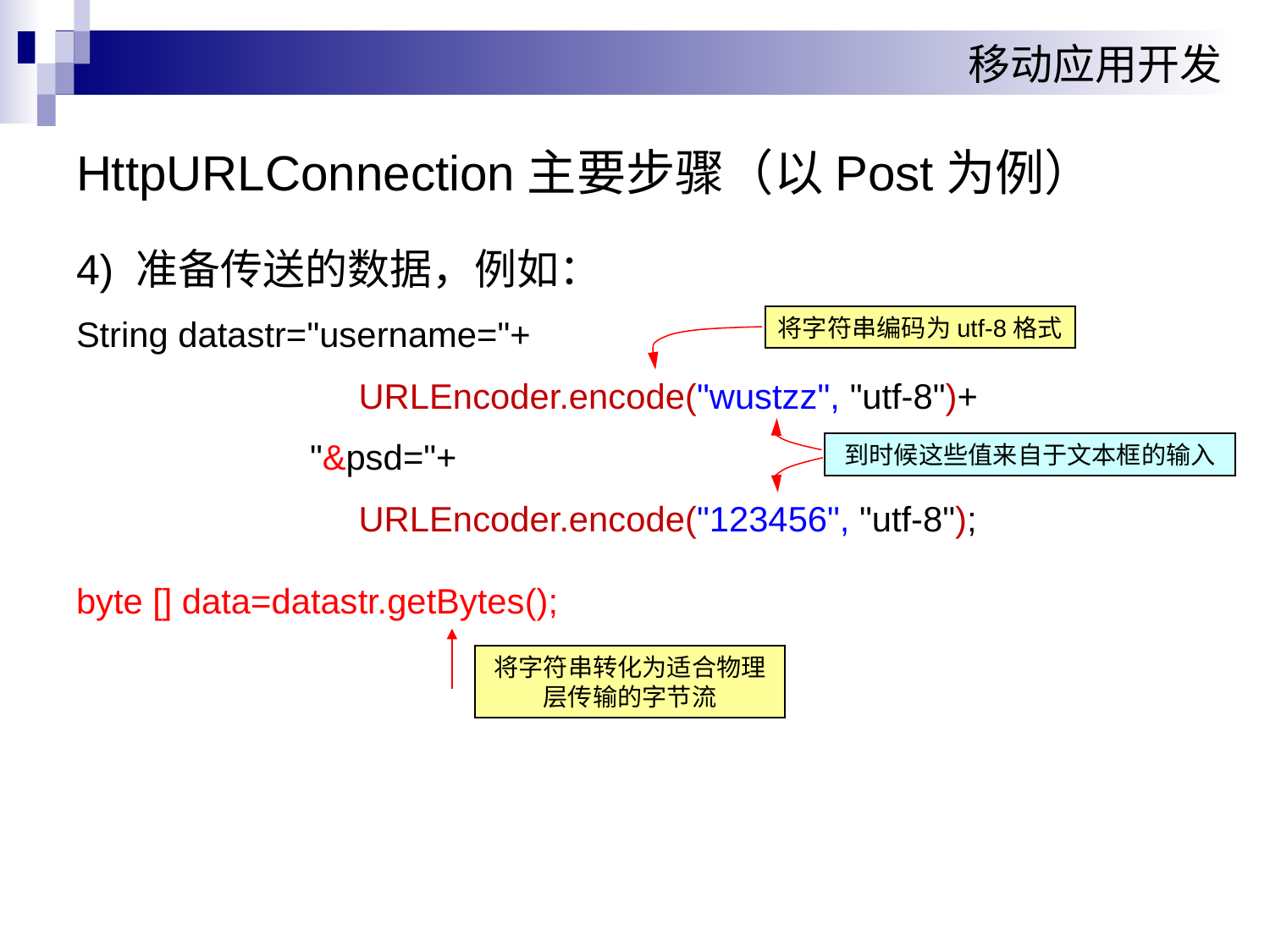

# HttpURLConnection主要步骤（以Post为例）
4) 准备传送的数据，例如：
String datastr="username="+
                             URLEncoder.encode("wustzz", "utf-8")+
                        "&psd="+
                             URLEncoder.encode("123456", "utf-8");
byte [] data=datastr.getBytes();

将字符串编码为utf-8格式

到时候这些值来自于文本框的输入

将字符串转化为适合物理层传输的字节流